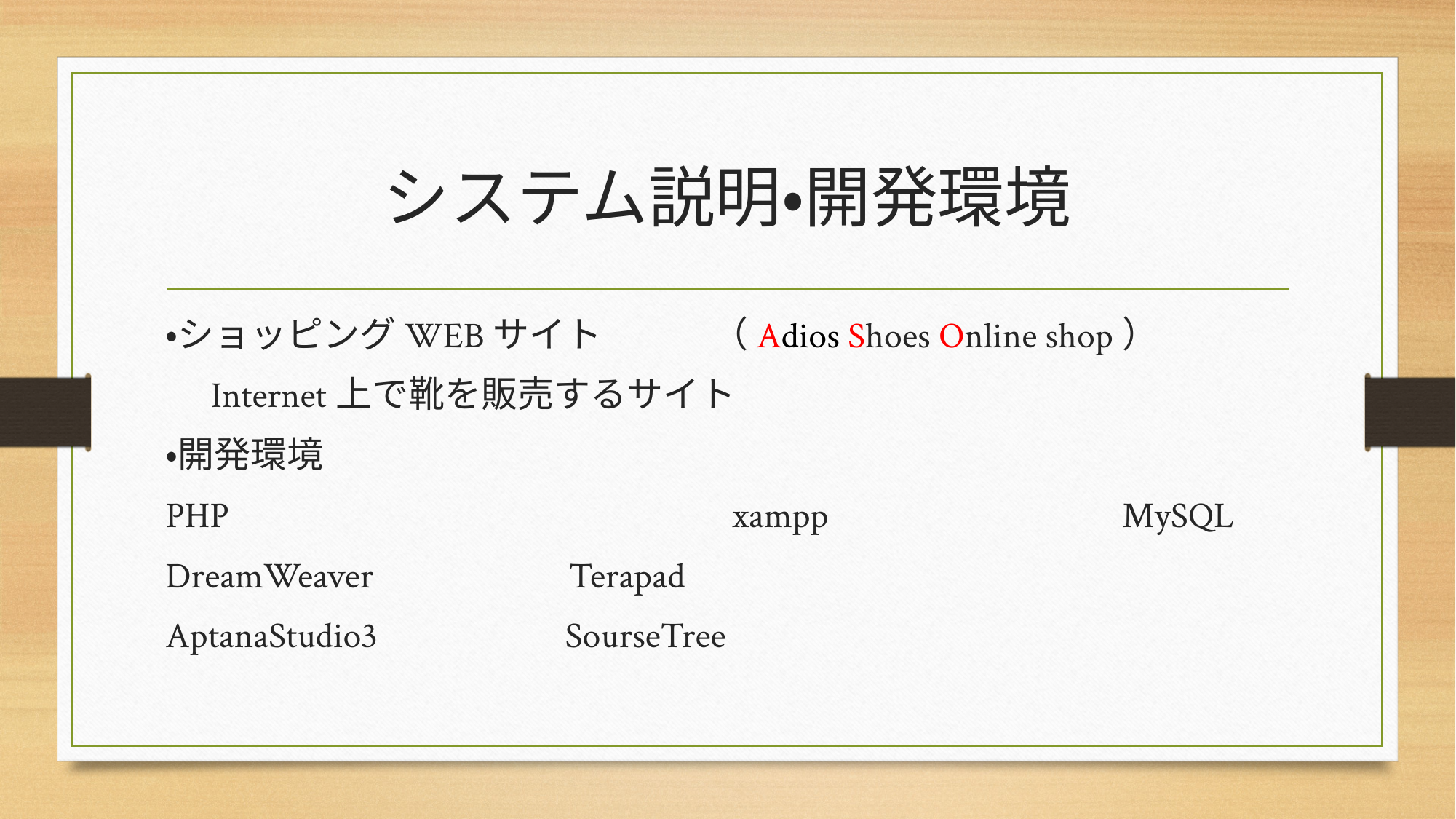

# システム説明・開発環境
・ショッピングWEBサイト　　　（Adios Shoes Online shop）
　Internet上で靴を販売するサイト
・開発環境
PHP      　　　　　　　　　　　　xampp                                    MySQL
DreamWeaver                        Terapad
AptanaStudio3                       SourseTree